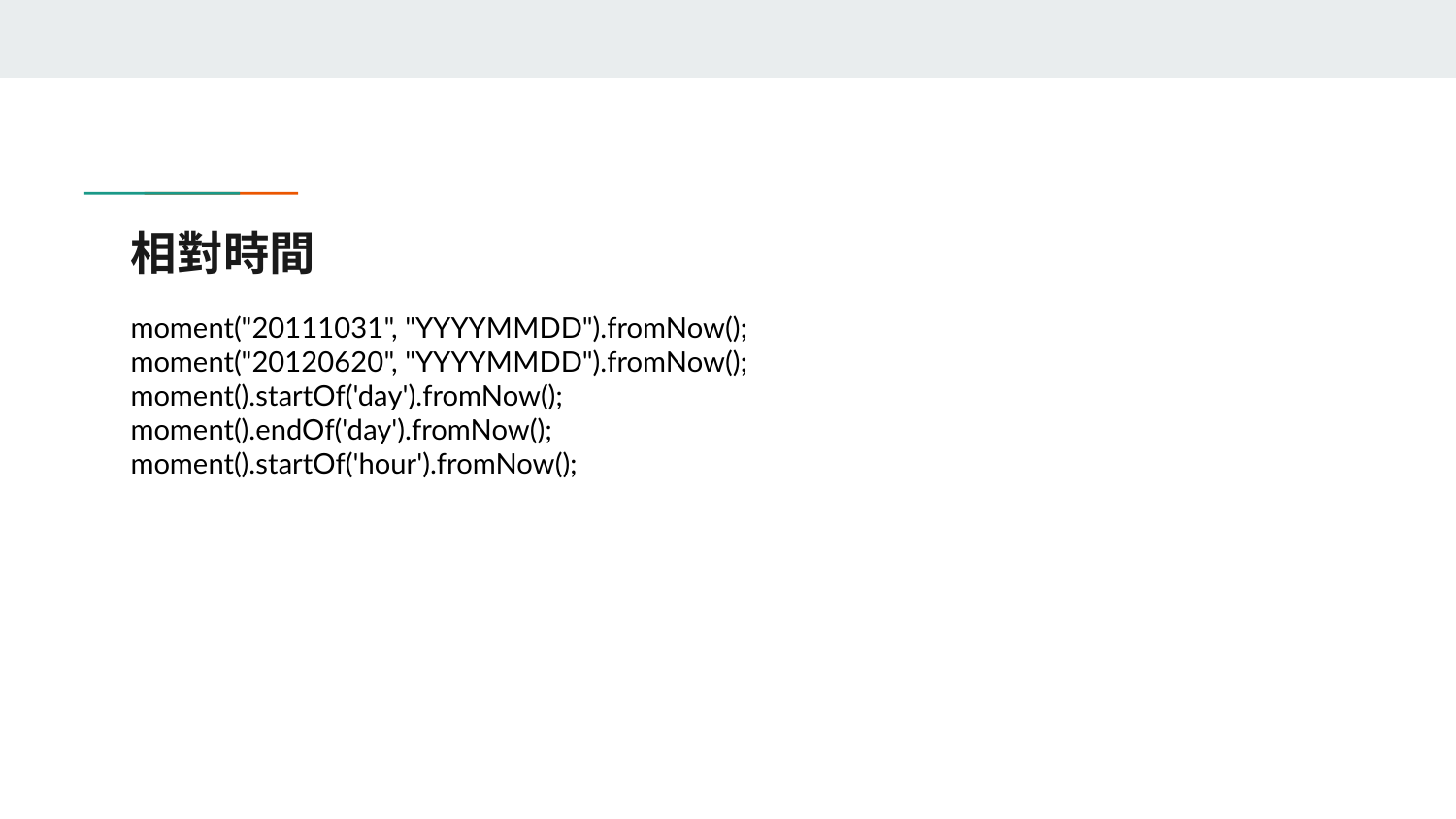

# 相對時間
moment("20111031", "YYYYMMDD").fromNow();
moment("20120620", "YYYYMMDD").fromNow();
moment().startOf('day').fromNow();
moment().endOf('day').fromNow();         moment().startOf('hour').fromNow();